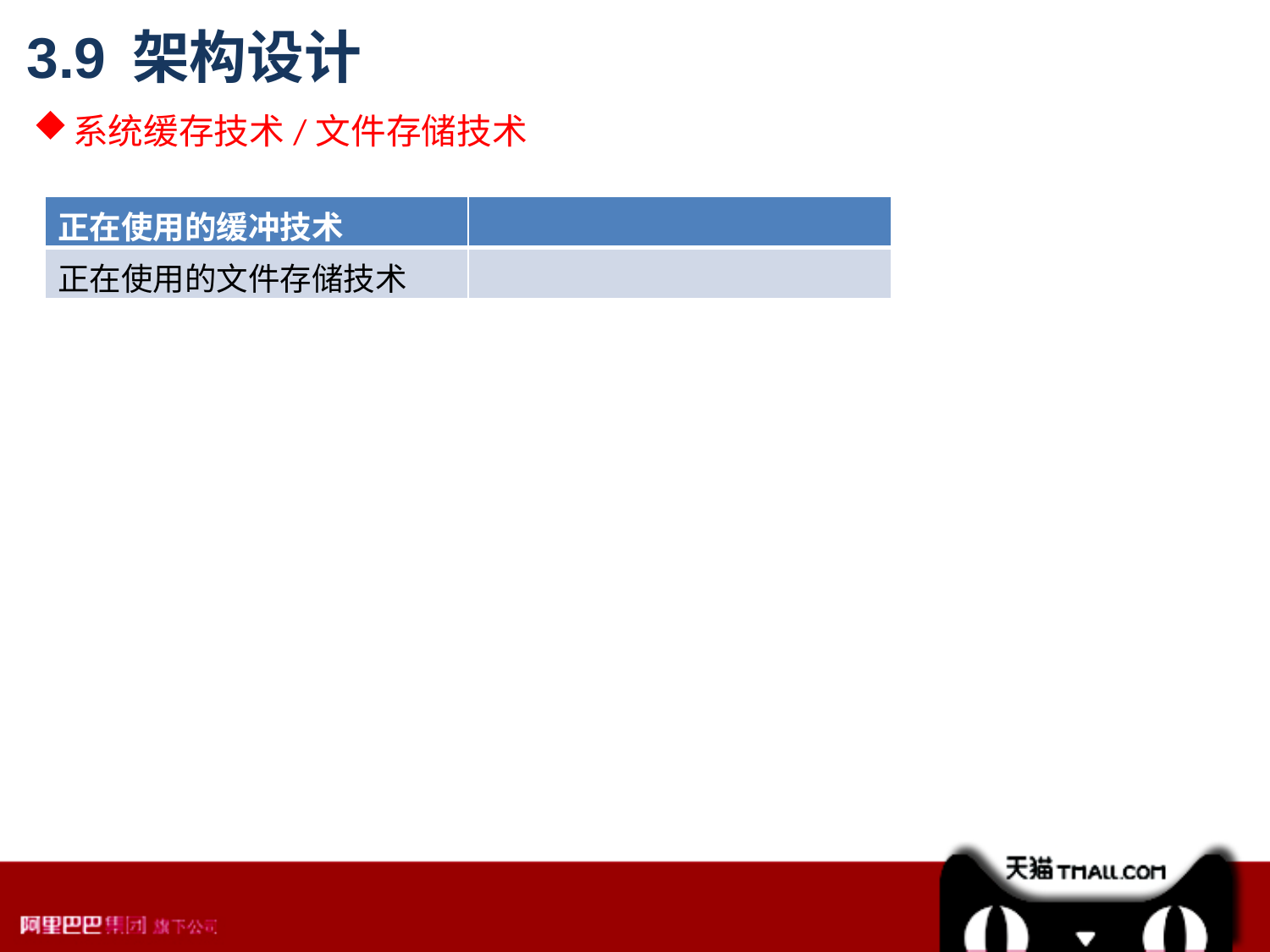

3.9 架构设计
系统缓存技术/文件存储技术
| 正在使用的缓冲技术 |  |
| --- | --- |
| 正在使用的文件存储技术 |  |